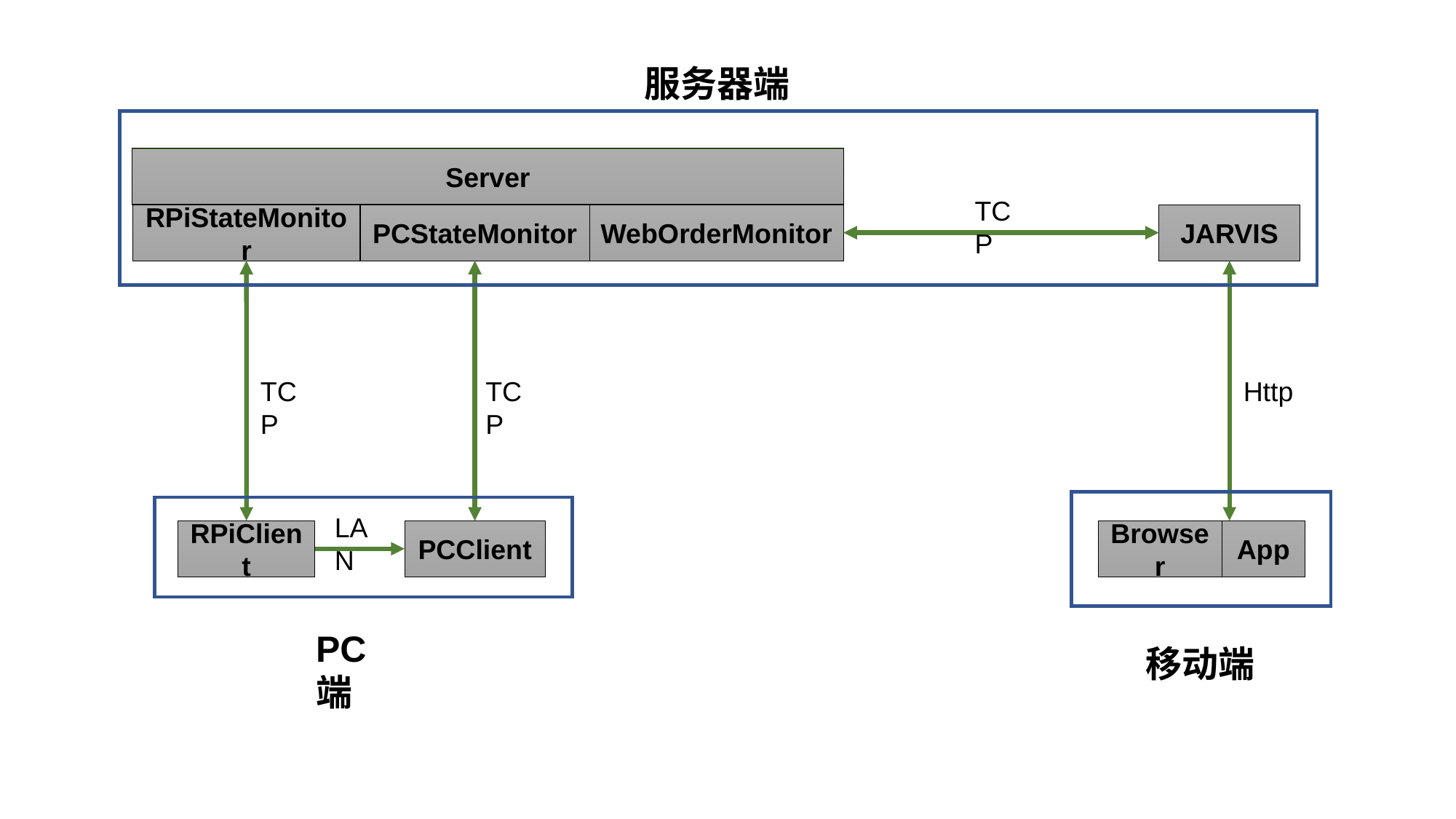

服务器端

Server
TCP
RPiStateMonitor
PCStateMonitor
JARVIS
WebOrderMonitor
TCP
TCP
Http

LAN
RPiClient
PCClient
Browser
App
PC端
移动端